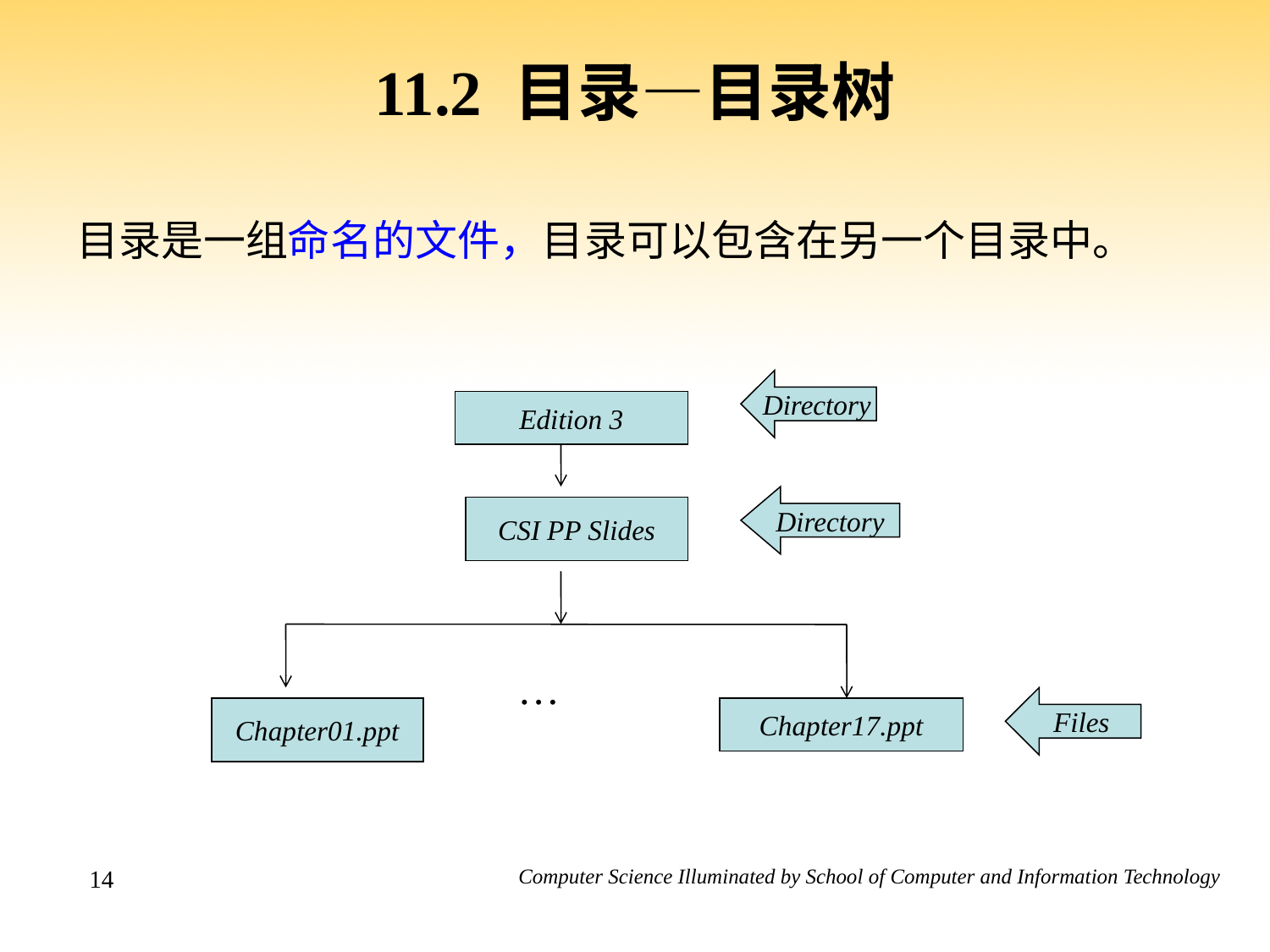

# 11.2 目录—目录树
目录是一组命名的文件，目录可以包含在另一个目录中。
Directory
Edition 3

Directory
CSI PP Slides

   …
Files
Chapter01.ppt
Chapter17.ppt
14